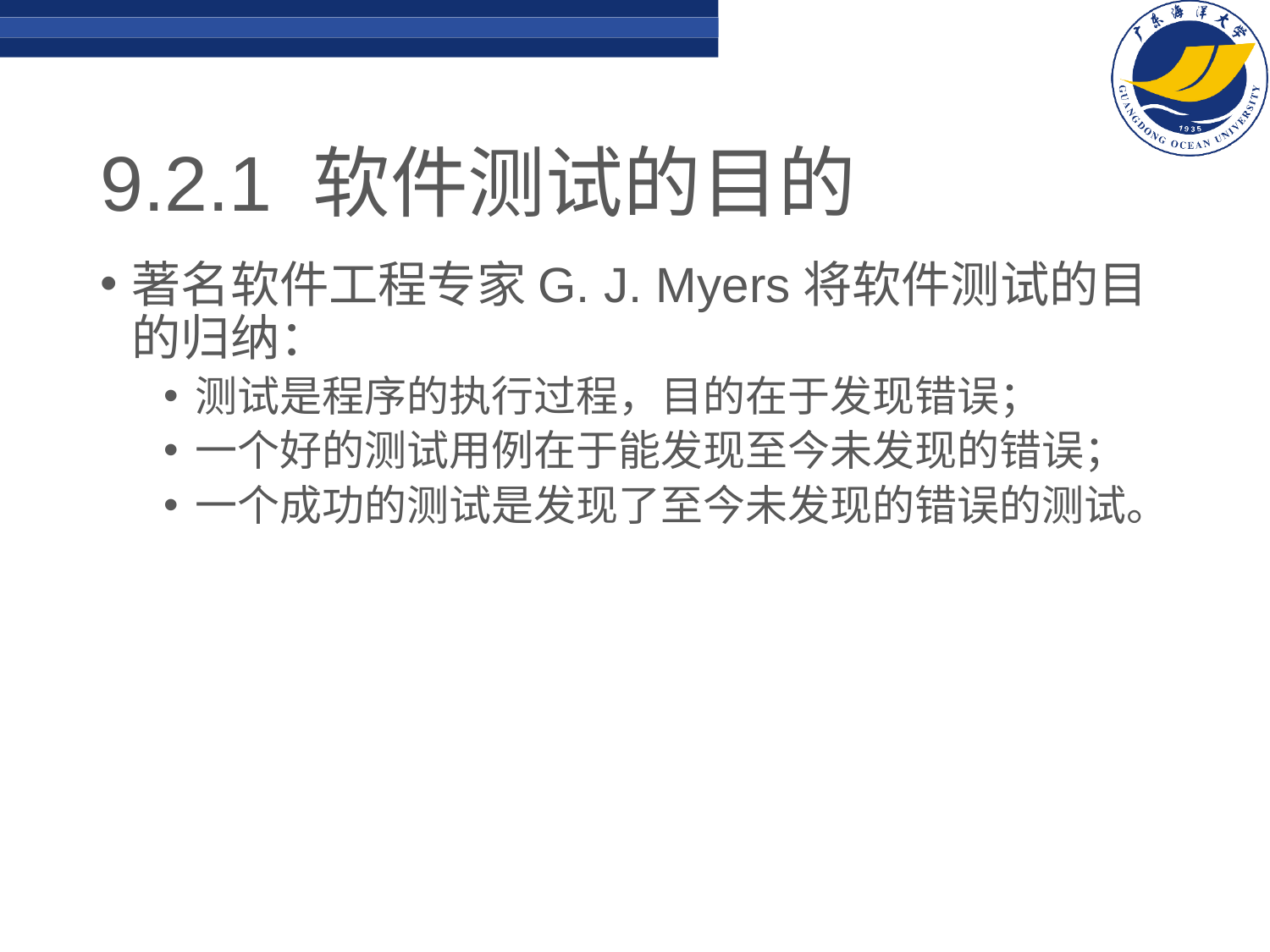

# 9.2.1 软件测试的目的
著名软件工程专家G. J. Myers将软件测试的目的归纳：
测试是程序的执行过程，目的在于发现错误；
一个好的测试用例在于能发现至今未发现的错误；
一个成功的测试是发现了至今未发现的错误的测试。
7